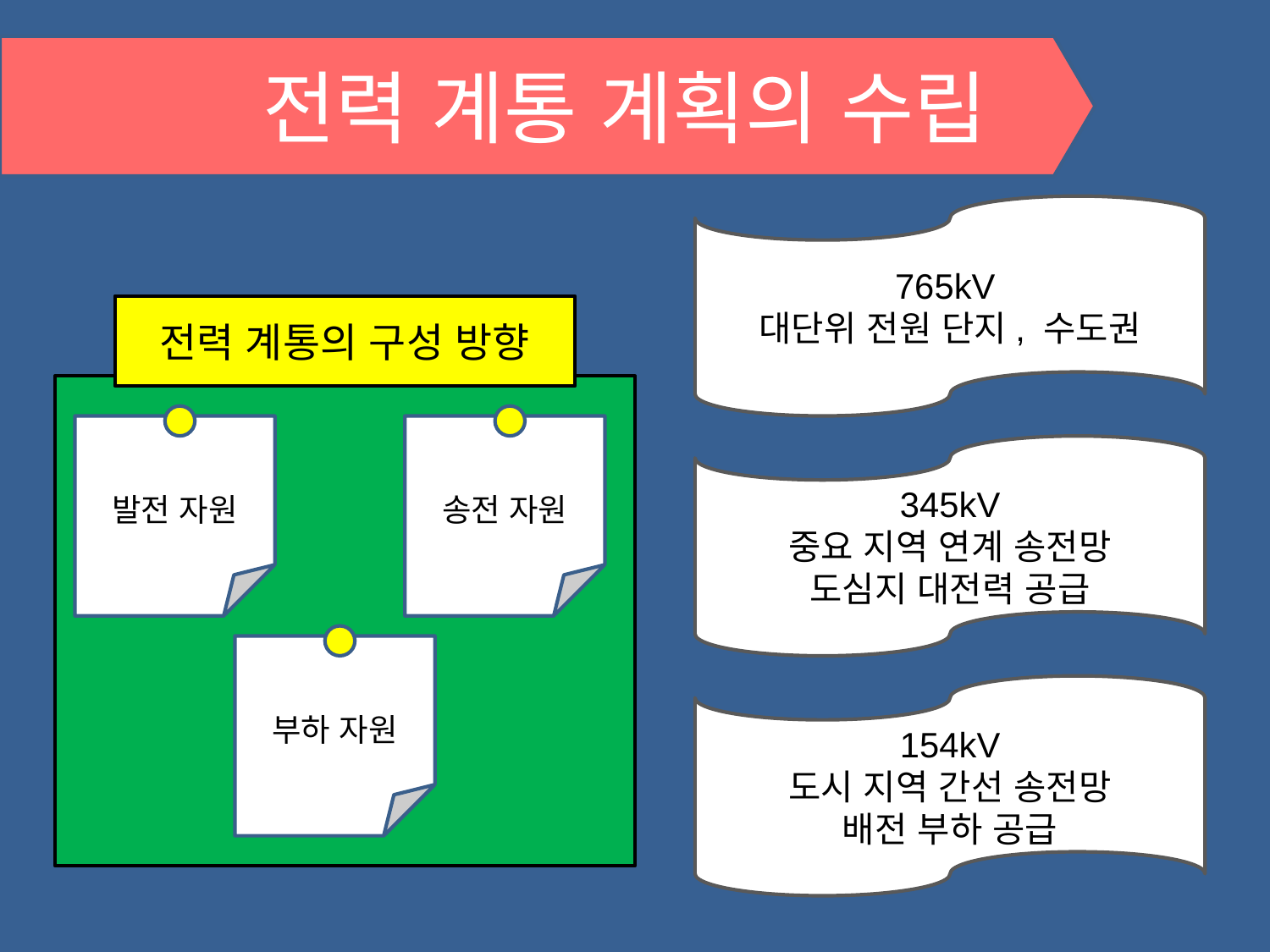

전력 계통 계획의 수립

765kV
대단위 전원 단지, 수도권
전력 계통의 구성 방향

발전 자원

송전 자원
345kV
중요 지역 연계 송전망
도심지 대전력 공급

부하 자원
154kV
도시 지역 간선 송전망
배전 부하 공급